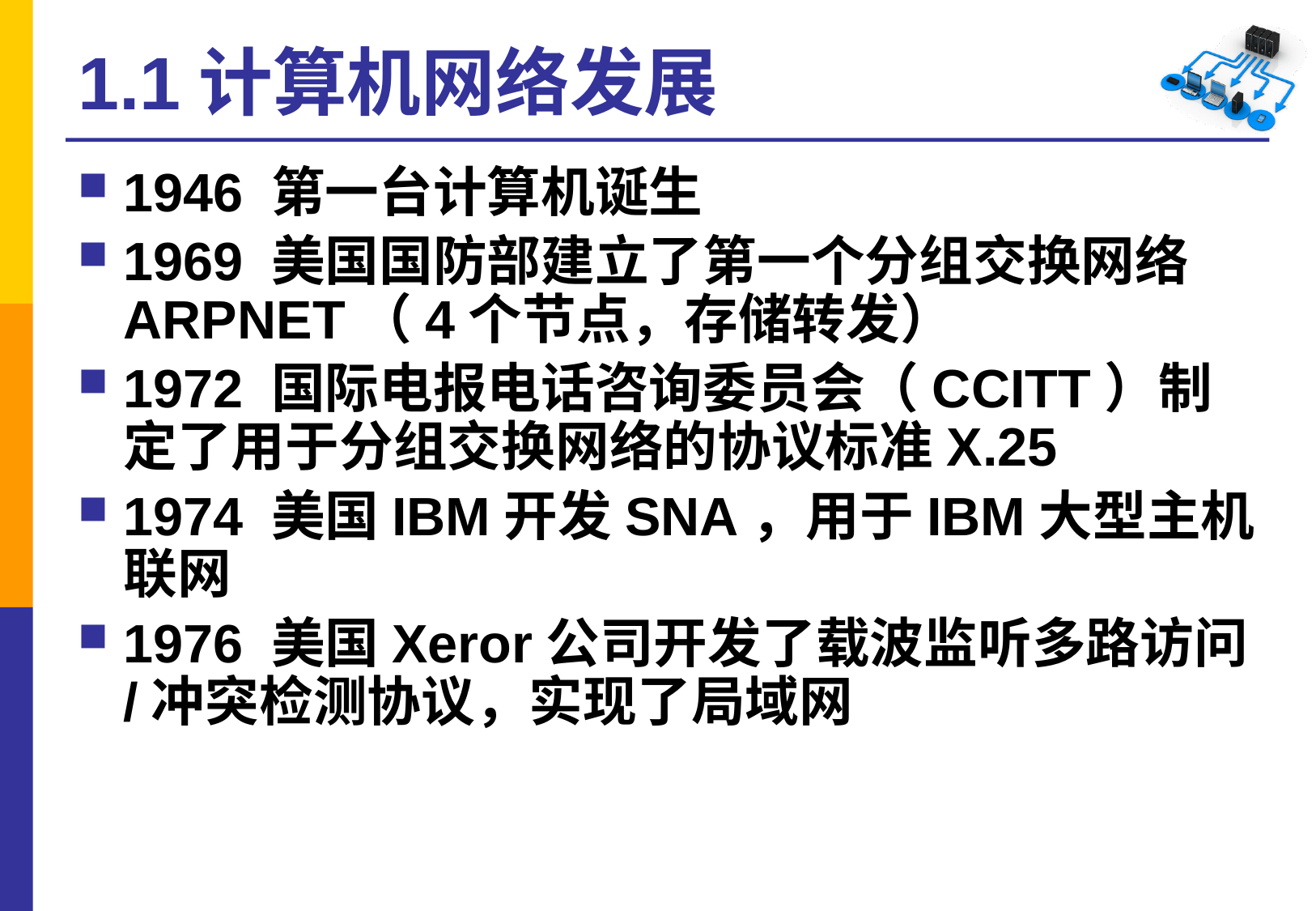

# 1.1计算机网络发展
1946 第一台计算机诞生
1969 美国国防部建立了第一个分组交换网络ARPNET（4个节点，存储转发）
1972 国际电报电话咨询委员会（CCITT）制定了用于分组交换网络的协议标准X.25
1974 美国IBM开发SNA，用于IBM大型主机联网
1976 美国Xeror公司开发了载波监听多路访问/冲突检测协议，实现了局域网